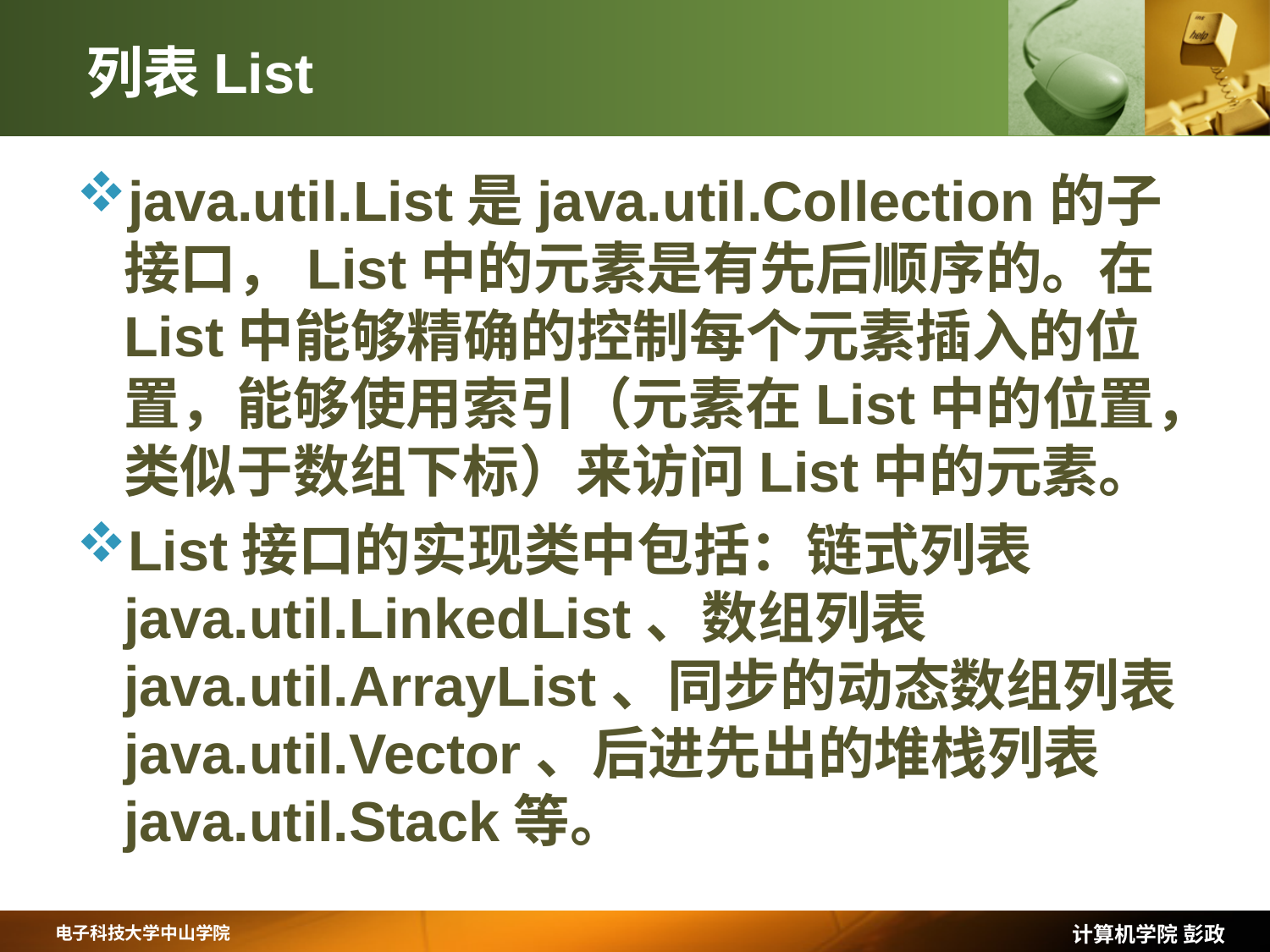

# 列表List
java.util.List是java.util.Collection的子接口，List中的元素是有先后顺序的。在List中能够精确的控制每个元素插入的位置，能够使用索引（元素在List中的位置，类似于数组下标）来访问List中的元素。
List接口的实现类中包括：链式列表java.util.LinkedList、数组列表java.util.ArrayList、同步的动态数组列表java.util.Vector、后进先出的堆栈列表java.util.Stack等。
计算机学院 彭政
电子科技大学中山学院